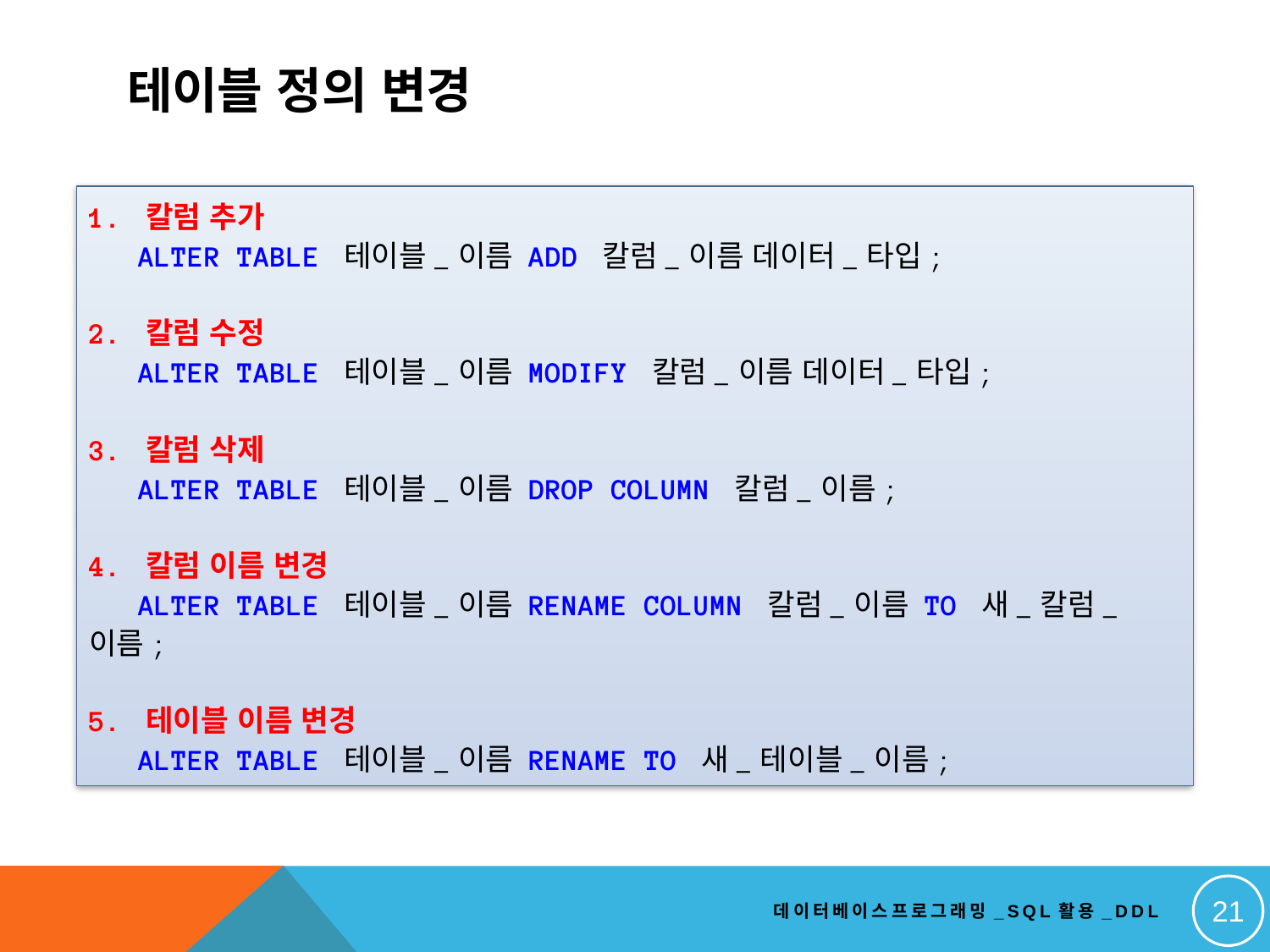

# 테이블 정의 변경
1. 칼럼 추가
   ALTER TABLE 테이블_이름 ADD 칼럼_이름 데이터_타입;

2. 칼럼 수정
   ALTER TABLE 테이블_이름 MODIFY 칼럼_이름 데이터_타입;

3. 칼럼 삭제
   ALTER TABLE 테이블_이름 DROP COLUMN 칼럼_이름;

4. 칼럼 이름 변경
   ALTER TABLE 테이블_이름 RENAME COLUMN 칼럼_이름 TO 새_칼럼_이름;

5. 테이블 이름 변경
   ALTER TABLE 테이블_이름 RENAME TO 새_테이블_이름;
21
데이터베이스프로그래밍_SQL활용_DDL